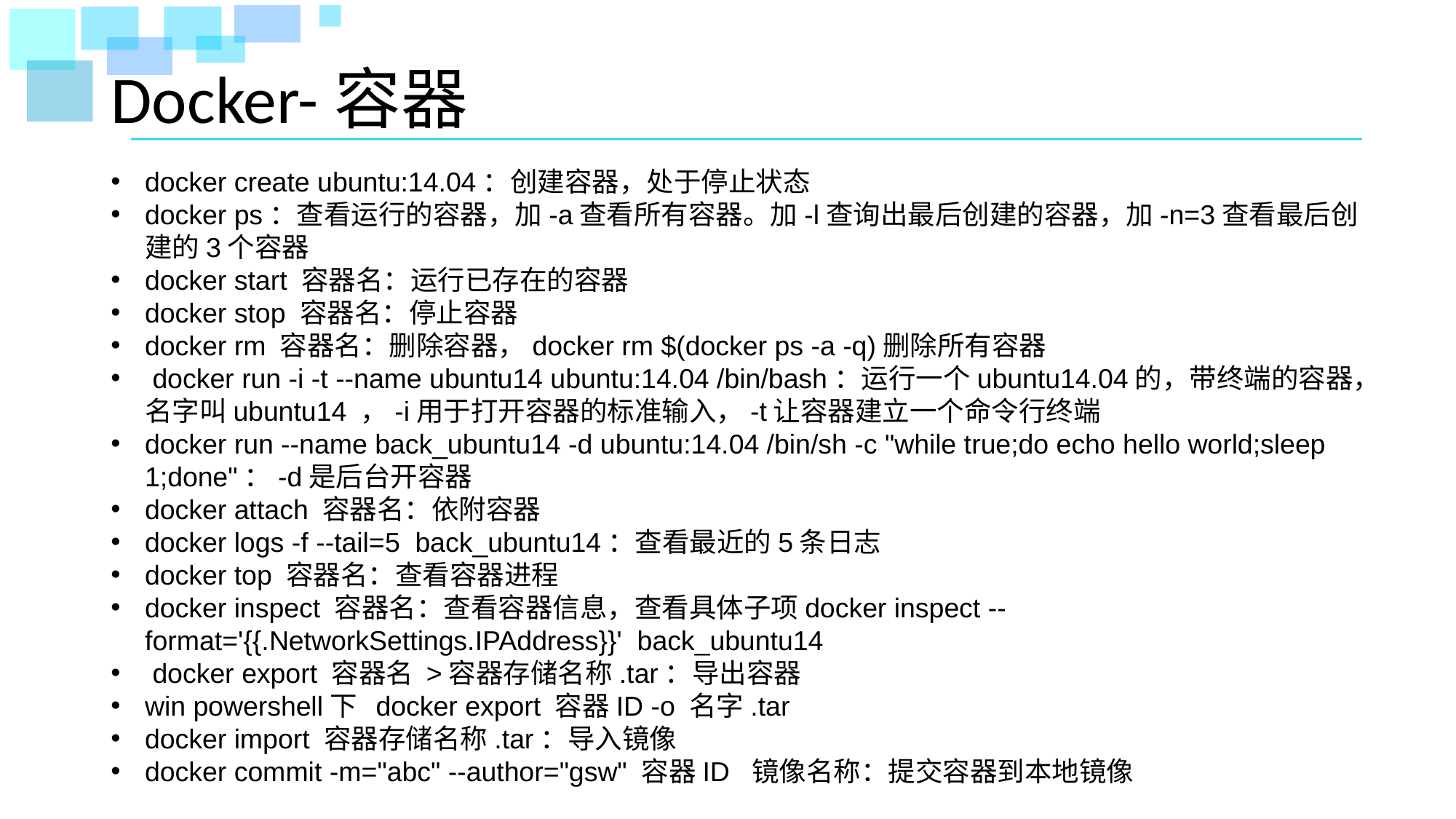

# Docker-容器
docker create ubuntu:14.04：创建容器，处于停止状态
docker ps：查看运行的容器，加-a查看所有容器。加-l查询出最后创建的容器，加-n=3查看最后创建的3个容器
docker start 容器名：运行已存在的容器
docker stop 容器名：停止容器
docker rm 容器名：删除容器，docker rm $(docker ps -a -q)删除所有容器
 docker run -i -t --name ubuntu14 ubuntu:14.04 /bin/bash：运行一个ubuntu14.04的，带终端的容器，名字叫ubuntu14 ，-i用于打开容器的标准输入，-t让容器建立一个命令行终端
docker run --name back_ubuntu14 -d ubuntu:14.04 /bin/sh -c "while true;do echo hello world;sleep 1;done"：-d是后台开容器
docker attach 容器名：依附容器
docker logs -f --tail=5  back_ubuntu14：查看最近的5条日志
docker top 容器名：查看容器进程
docker inspect 容器名：查看容器信息，查看具体子项docker inspect --format='{{.NetworkSettings.IPAddress}}'  back_ubuntu14
 docker export 容器名 >容器存储名称.tar：导出容器
win powershell下  docker export 容器ID -o 名字.tar
docker import 容器存储名称.tar：导入镜像
docker commit -m="abc" --author="gsw" 容器ID  镜像名称：提交容器到本地镜像